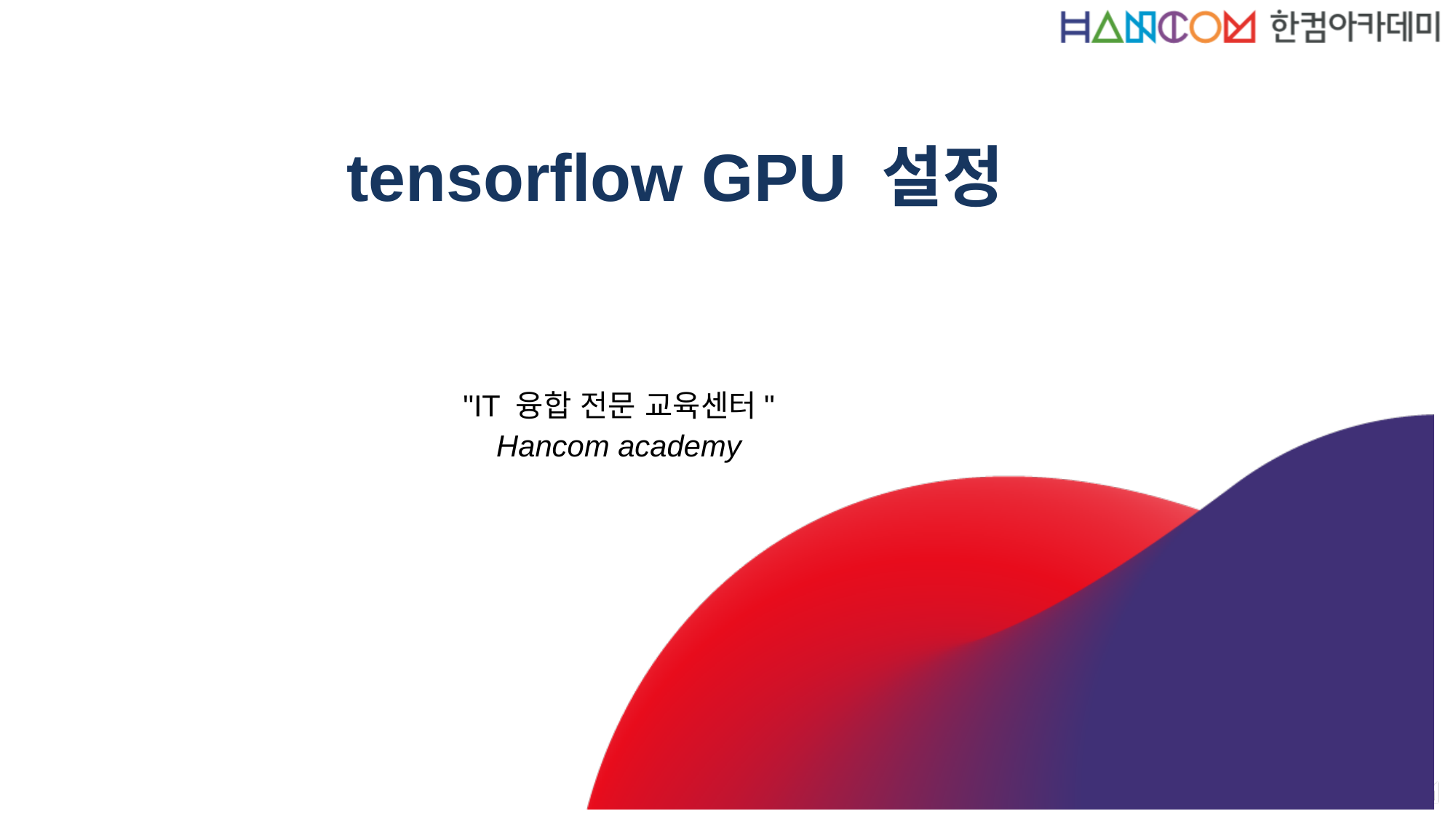

tensorflow GPU 설정

"IT 융합 전문 교육센터"
Hancom academy